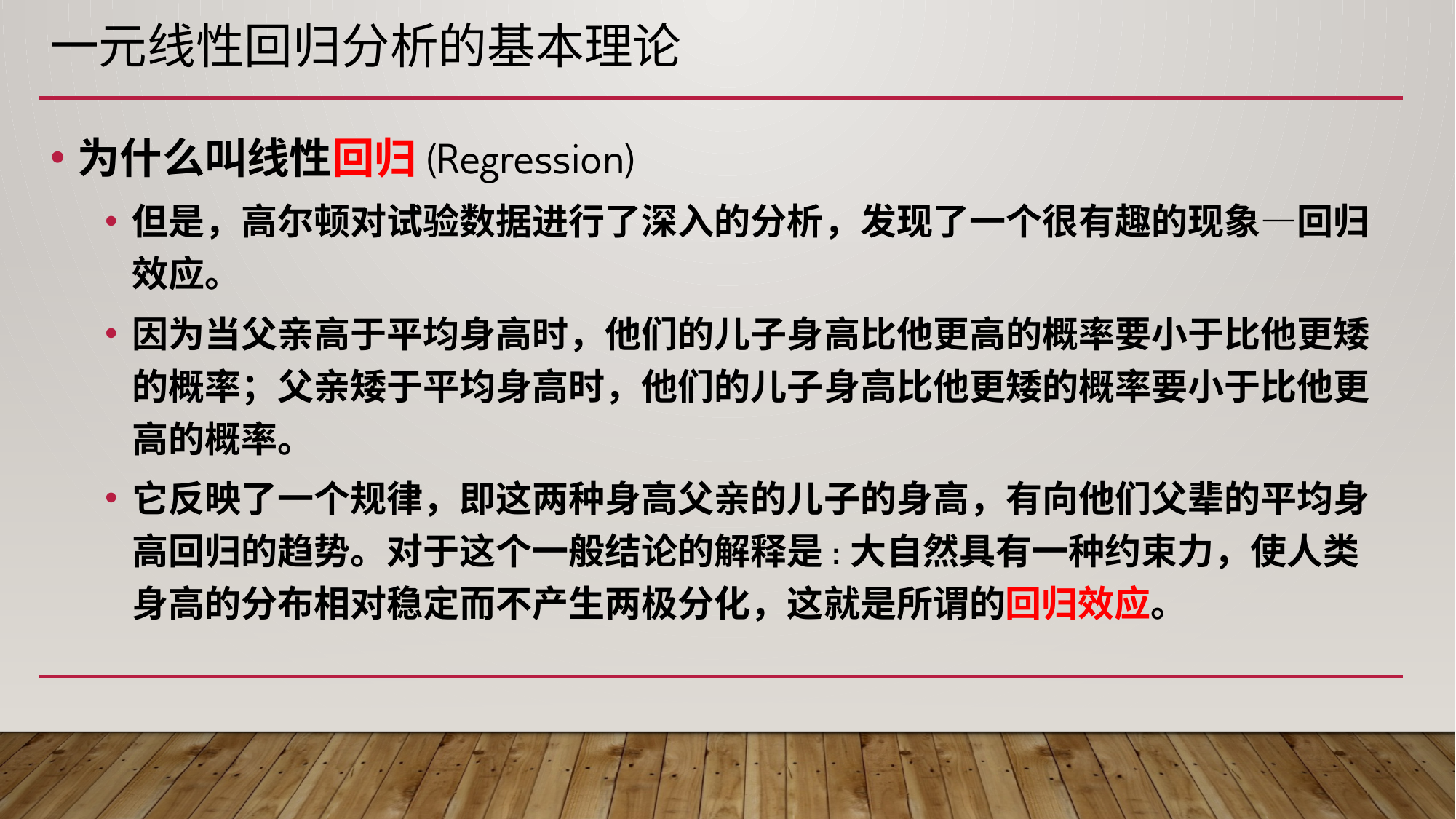

# 一元线性回归分析的基本理论
为什么叫线性回归(Regression)
但是，高尔顿对试验数据进行了深入的分析，发现了一个很有趣的现象—回归效应。
因为当父亲高于平均身高时，他们的儿子身高比他更高的概率要小于比他更矮的概率；父亲矮于平均身高时，他们的儿子身高比他更矮的概率要小于比他更高的概率。
它反映了一个规律，即这两种身高父亲的儿子的身高，有向他们父辈的平均身高回归的趋势。对于这个一般结论的解释是:大自然具有一种约束力，使人类身高的分布相对稳定而不产生两极分化，这就是所谓的回归效应。